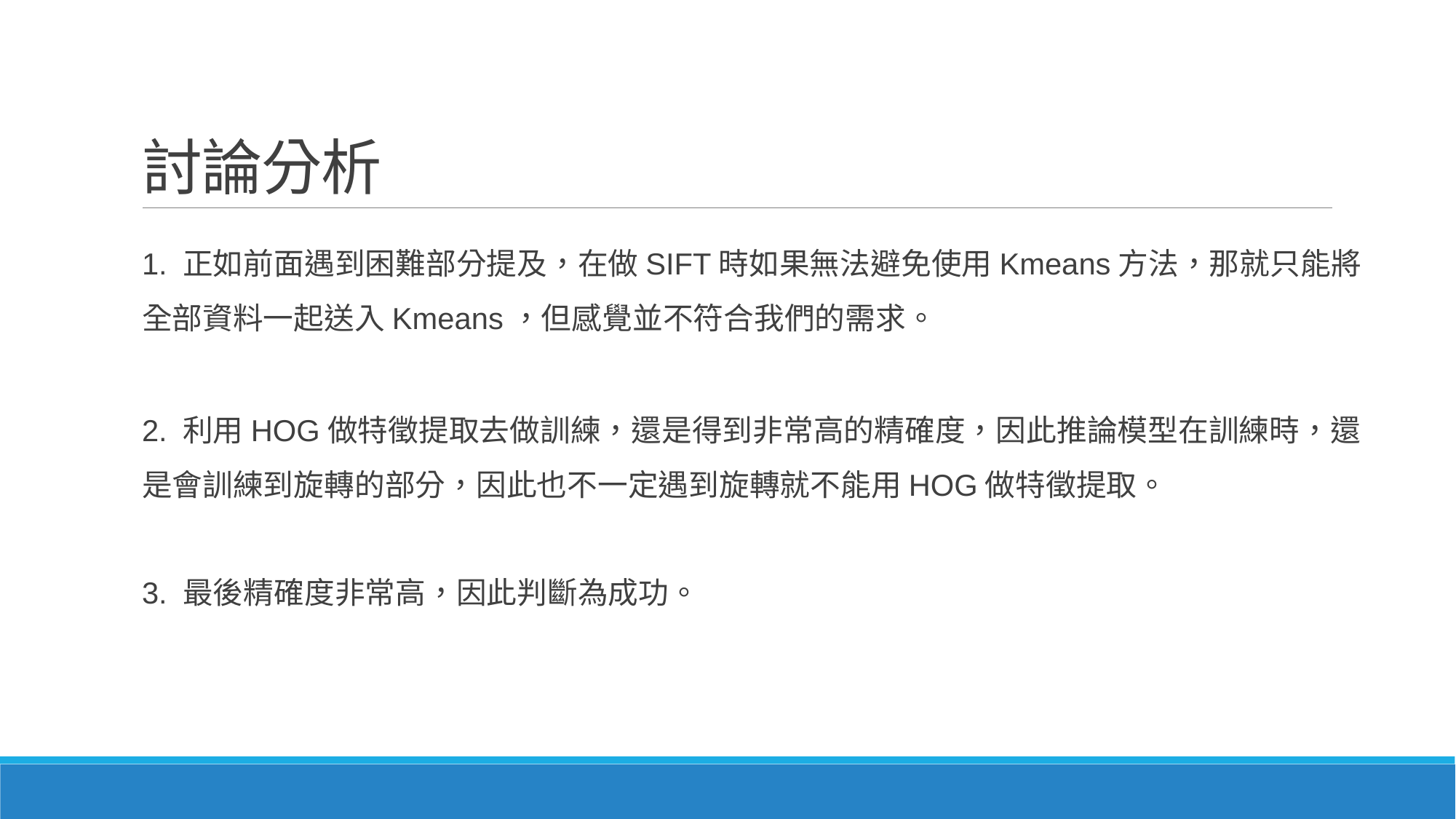

# 討論分析
1. 正如前面遇到困難部分提及，在做SIFT時如果無法避免使用Kmeans方法，那就只能將全部資料一起送入Kmeans，但感覺並不符合我們的需求。
2. 利用HOG做特徵提取去做訓練，還是得到非常高的精確度，因此推論模型在訓練時，還是會訓練到旋轉的部分，因此也不一定遇到旋轉就不能用HOG做特徵提取。

3. 最後精確度非常高，因此判斷為成功。